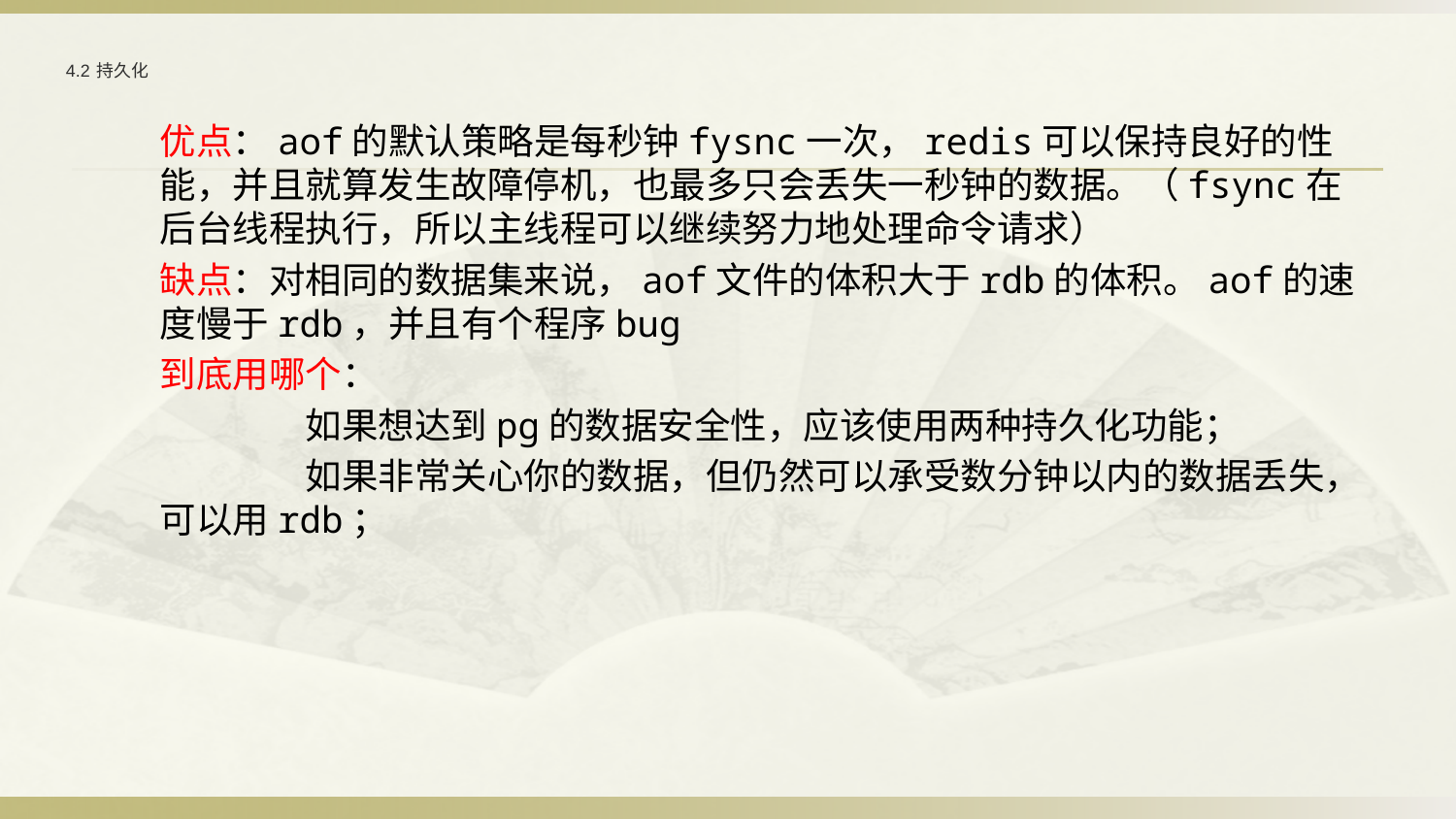

# 4.2 持久化
优点：aof的默认策略是每秒钟fysnc一次，redis可以保持良好的性能，并且就算发生故障停机，也最多只会丢失一秒钟的数据。（fsync在后台线程执行，所以主线程可以继续努力地处理命令请求）
缺点：对相同的数据集来说，aof文件的体积大于rdb的体积。aof的速度慢于rdb，并且有个程序bug
到底用哪个：
	如果想达到pg的数据安全性，应该使用两种持久化功能；
	如果非常关心你的数据，但仍然可以承受数分钟以内的数据丢失，可以用rdb；